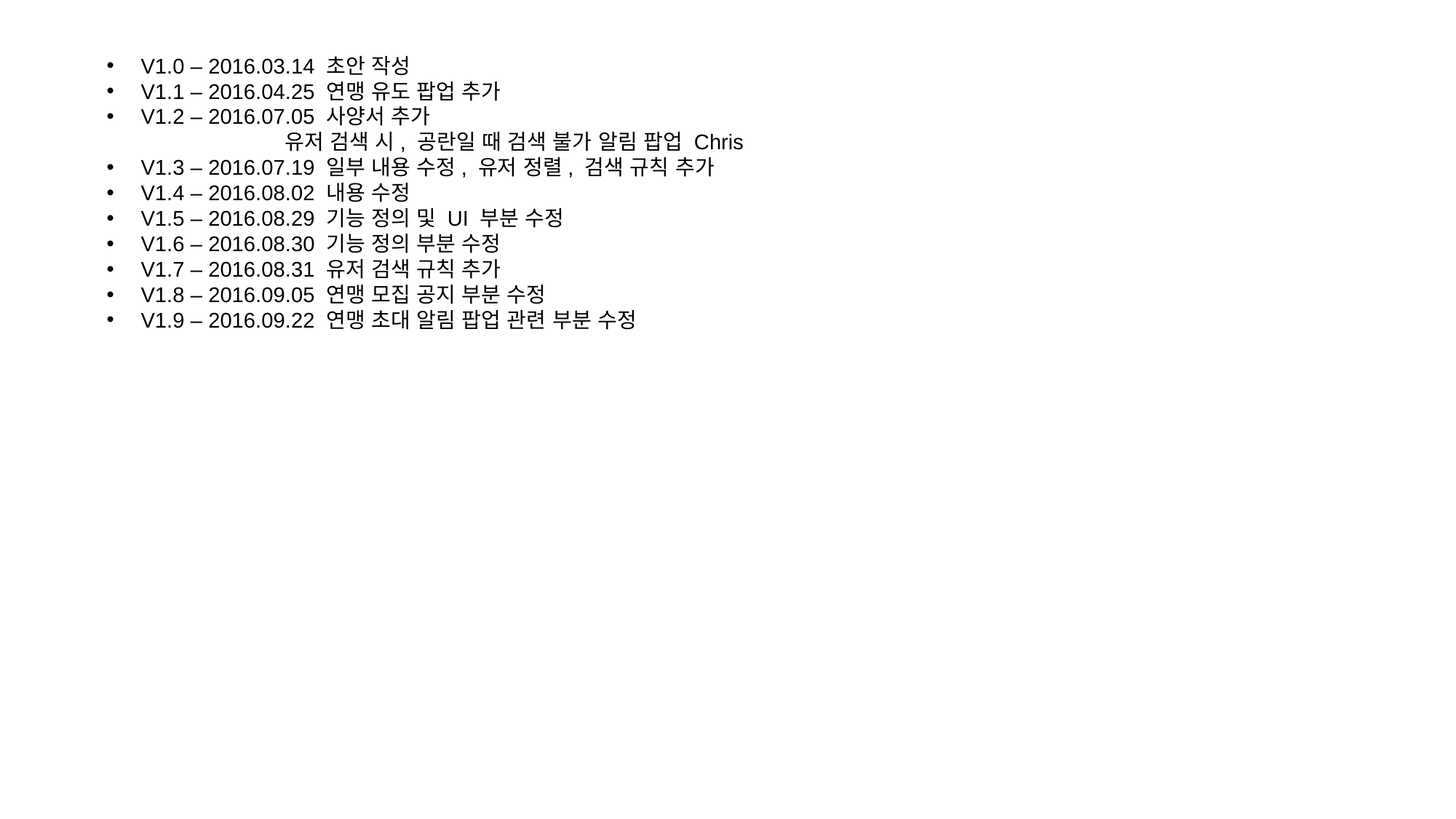

V1.0 – 2016.03.14 초안 작성
V1.1 – 2016.04.25 연맹 유도 팝업 추가
V1.2 – 2016.07.05 사양서 추가
                        유저 검색 시, 공란일 때 검색 불가 알림 팝업 Chris
V1.3 – 2016.07.19 일부 내용 수정, 유저 정렬, 검색 규칙 추가
V1.4 – 2016.08.02 내용 수정
V1.5 – 2016.08.29 기능 정의 및 UI 부분 수정
V1.6 – 2016.08.30 기능 정의 부분 수정
V1.7 – 2016.08.31 유저 검색 규칙 추가
V1.8 – 2016.09.05 연맹 모집 공지 부분 수정
V1.9 – 2016.09.22 연맹 초대 알림 팝업 관련 부분 수정